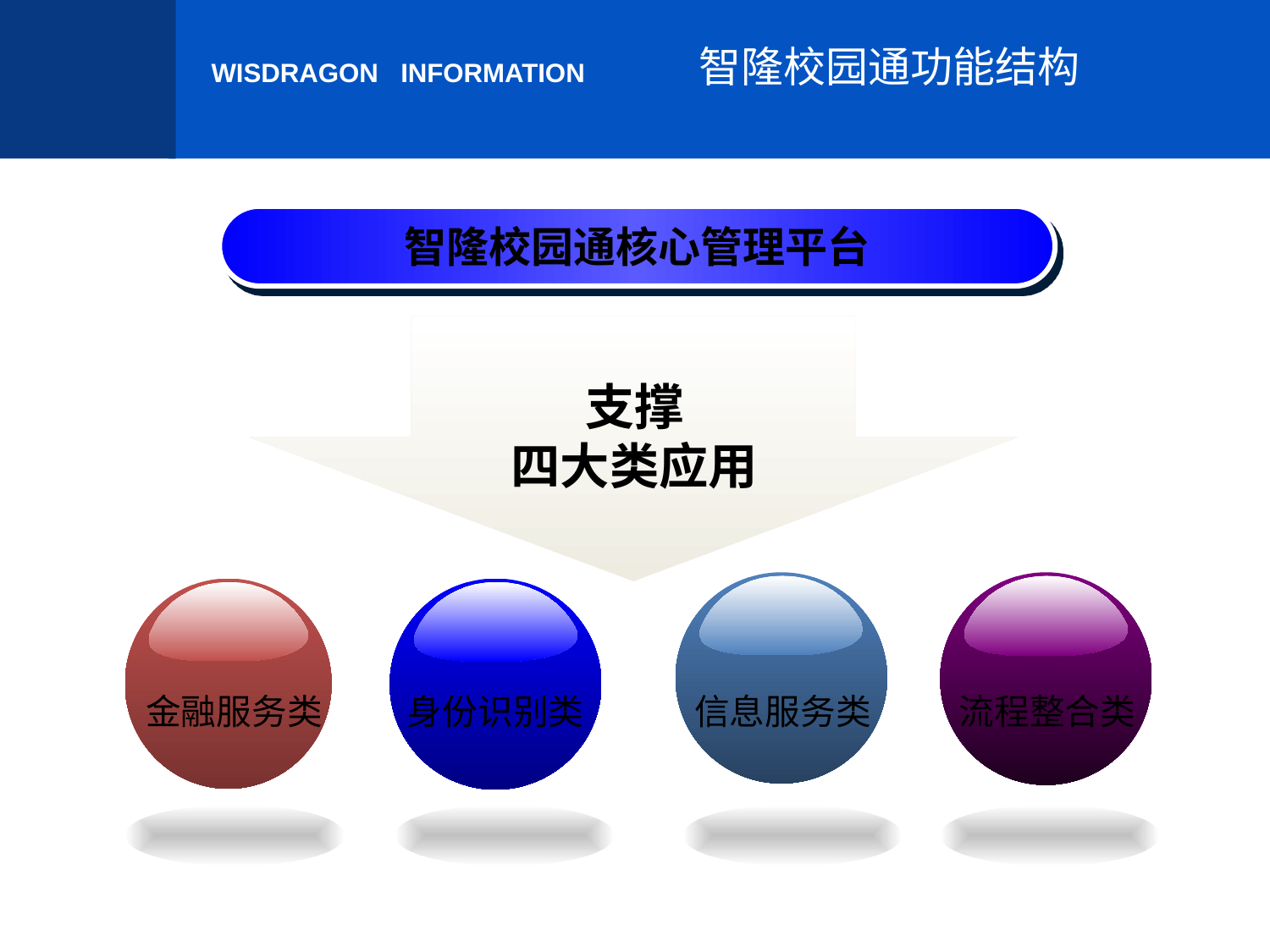

# 智隆校园通功能结构
智隆校园通核心管理平台

支撑
四大类应用

信息服务类

流程整合类

金融服务类

身份识别类